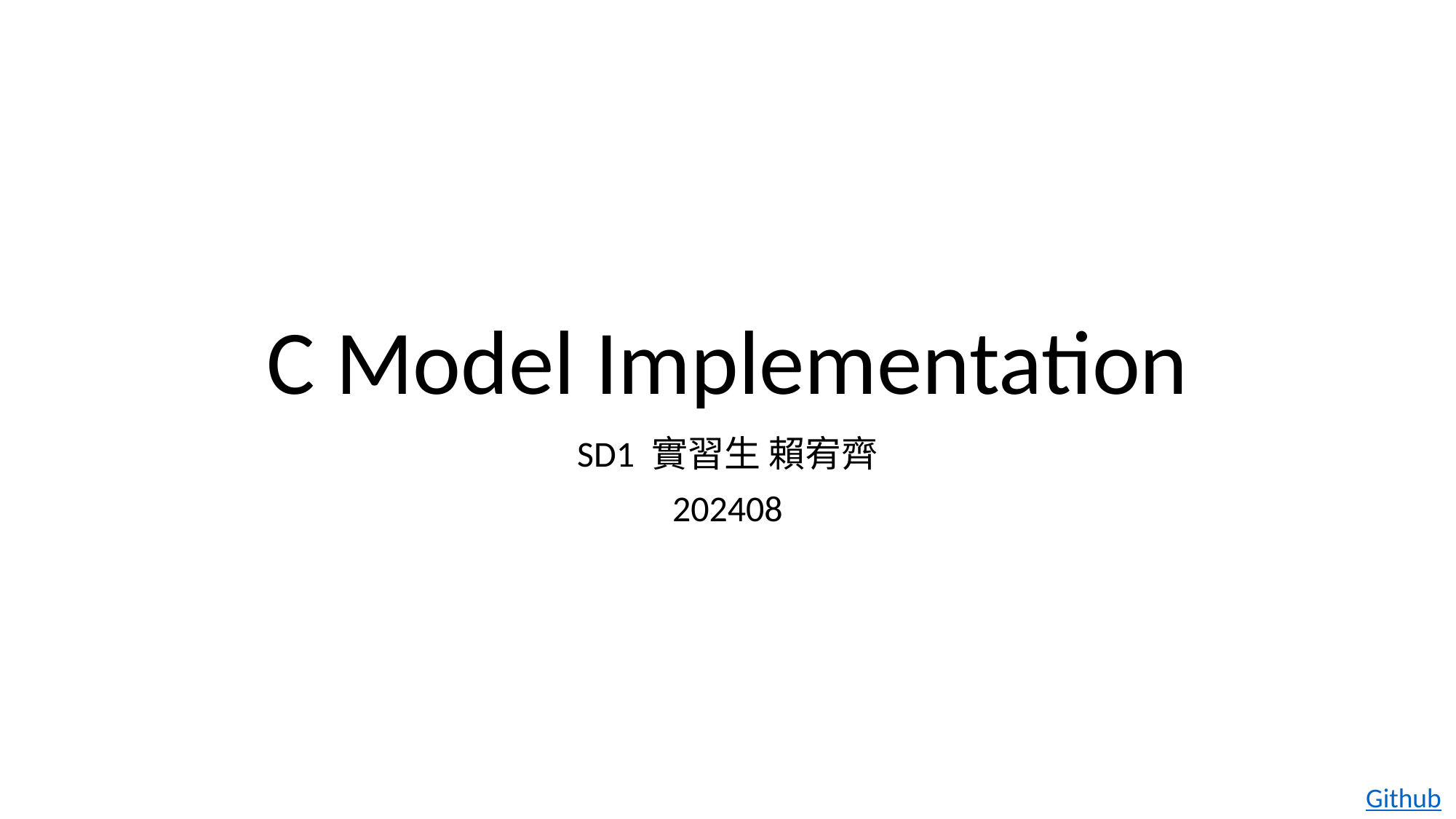

# C Model Implementation
SD1 實習生 賴宥齊
202408
Github